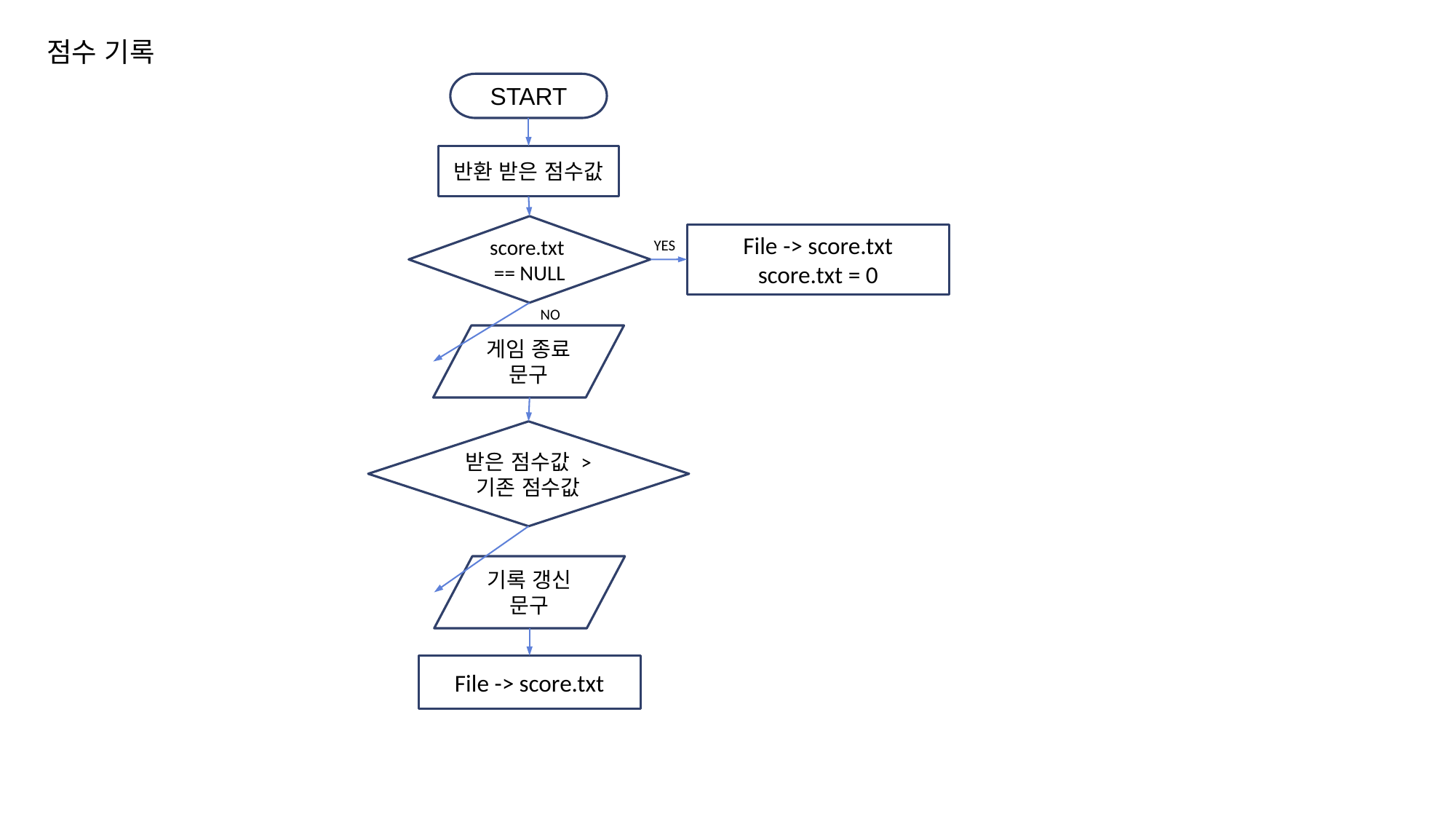

점수 기록
START
반환 받은 점수값
score.txt
== NULL
File -> score.txt
score.txt = 0
YES
NO
게임 종료 문구
받은 점수값 > 기존 점수값
기록 갱신 문구
File -> score.txt